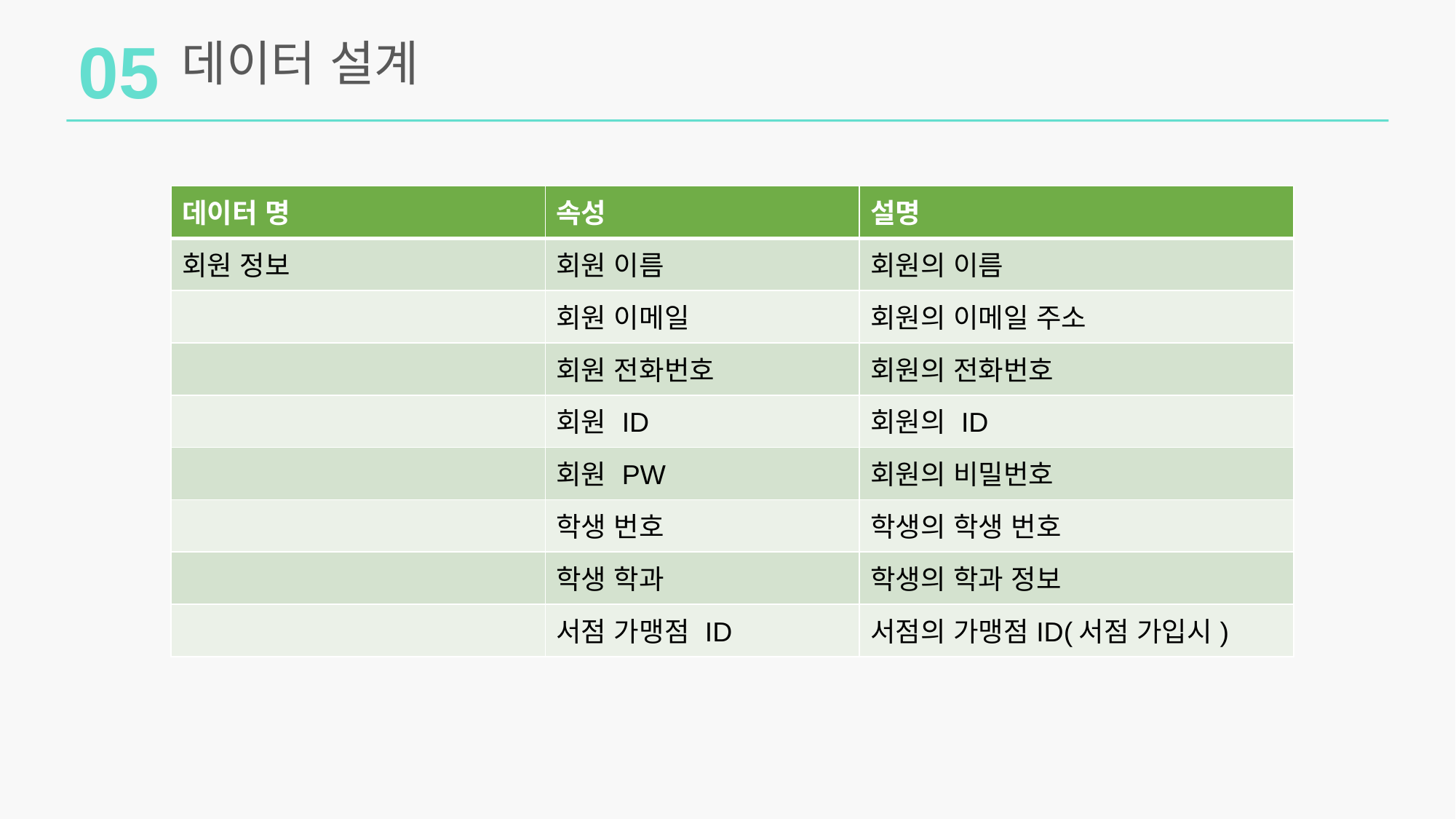

05
데이터 설계

| 데이터 명 | 속성 | 설명 |
| --- | --- | --- |
| 회원 정보 | 회원 이름 | 회원의 이름 |
|  | 회원 이메일 | 회원의 이메일 주소 |
|  | 회원 전화번호 | 회원의 전화번호 |
|  | 회원 ID | 회원의 ID |
|  | 회원 PW | 회원의 비밀번호 |
|  | 학생 번호 | 학생의 학생 번호 |
|  | 학생 학과 | 학생의 학과 정보 |
|  | 서점 가맹점 ID | 서점의 가맹점ID(서점 가입시) |